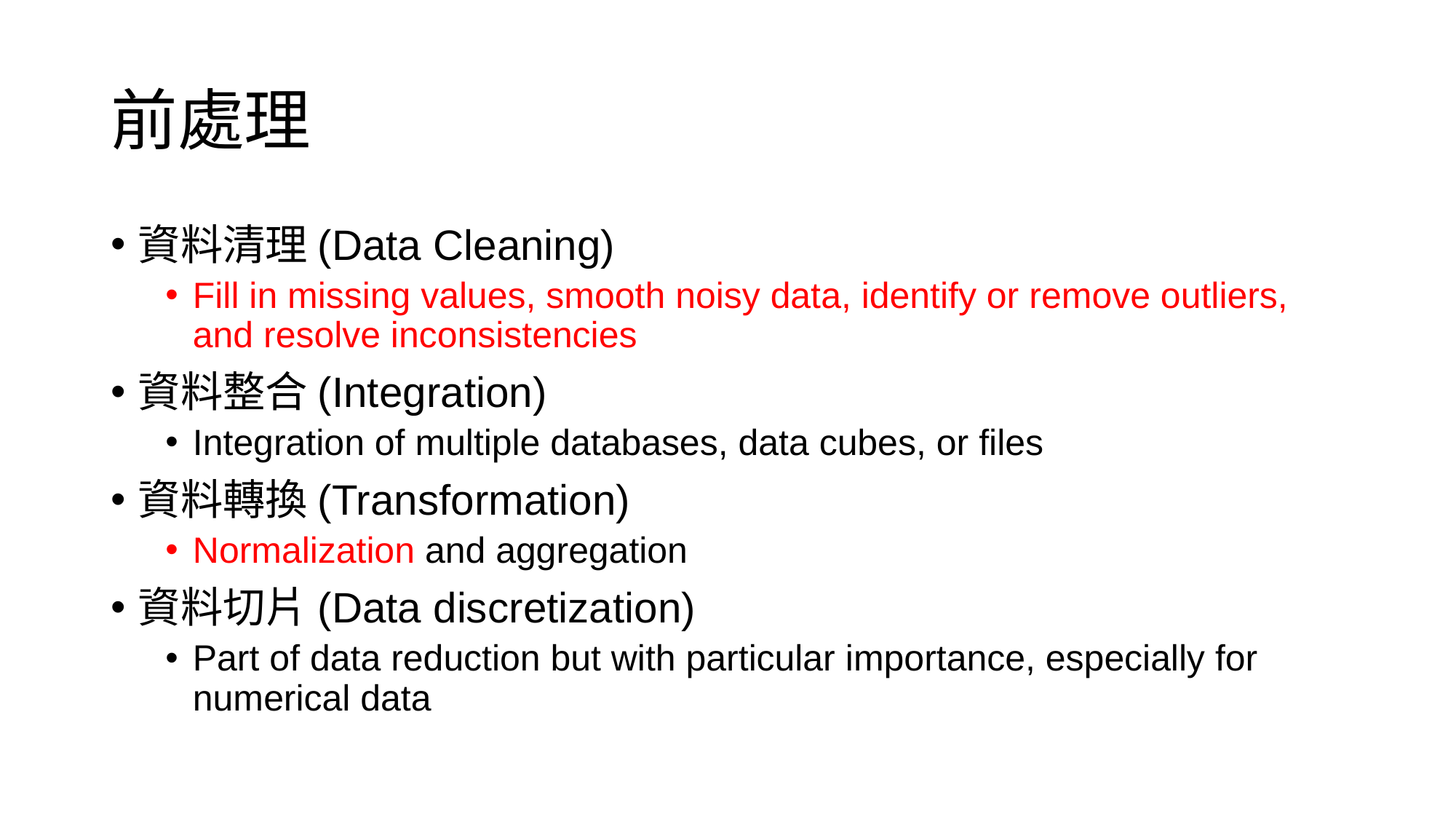

# 前處理
資料清理(Data Cleaning)
Fill in missing values, smooth noisy data, identify or remove outliers, and resolve inconsistencies
資料整合(Integration)
Integration of multiple databases, data cubes, or files
資料轉換(Transformation)
Normalization and aggregation
資料切片(Data discretization)
Part of data reduction but with particular importance, especially for numerical data